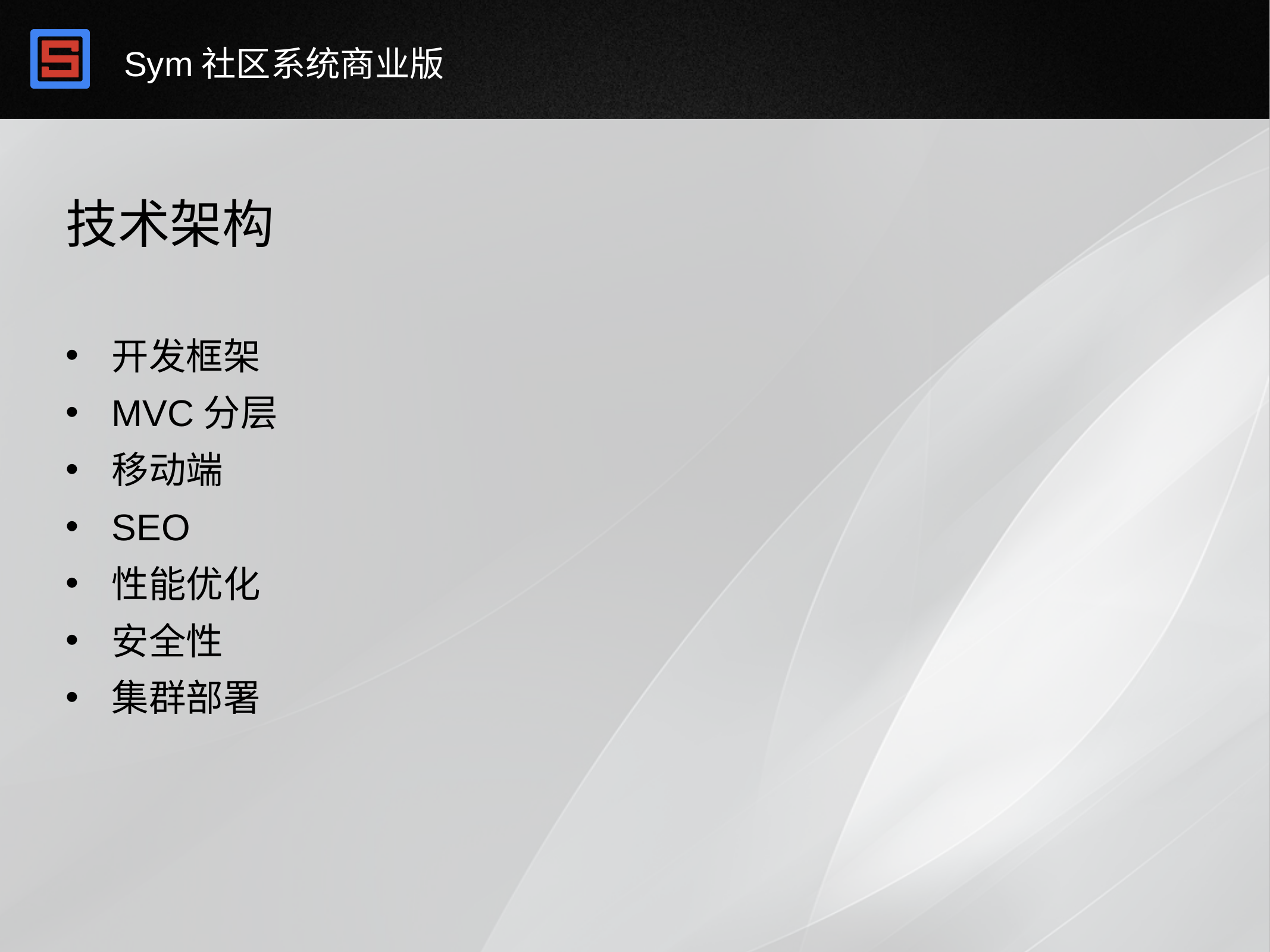

# 技术架构
开发框架
MVC分层
移动端
SEO
性能优化
安全性
集群部署